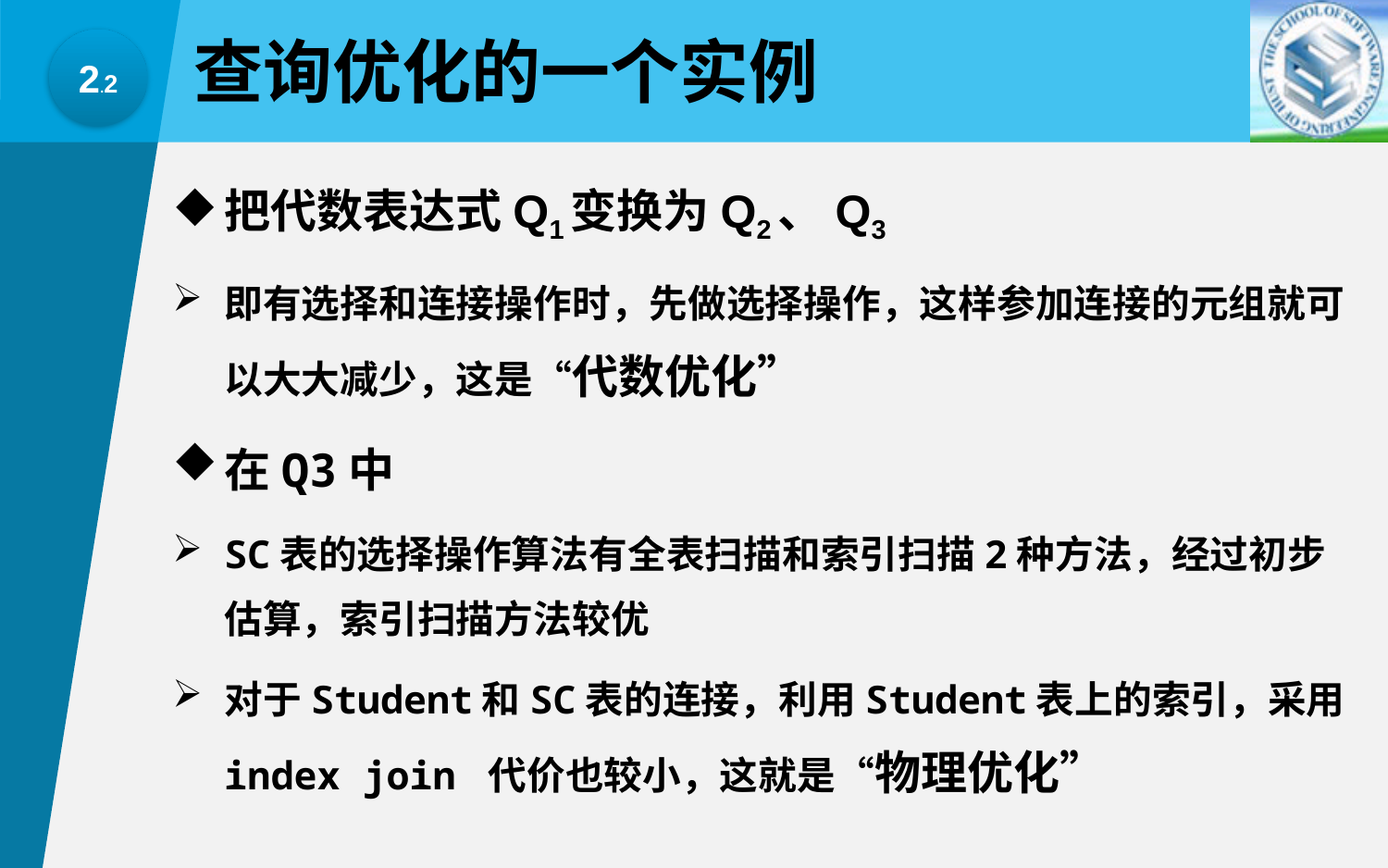

查询优化的一个实例
2.2
把代数表达式Q1变换为Q2、Q3
即有选择和连接操作时，先做选择操作，这样参加连接的元组就可以大大减少，这是“代数优化”
在Q3中
SC表的选择操作算法有全表扫描和索引扫描2种方法，经过初步估算，索引扫描方法较优
对于Student和SC表的连接，利用Student表上的索引，采用index join 代价也较小，这就是“物理优化”